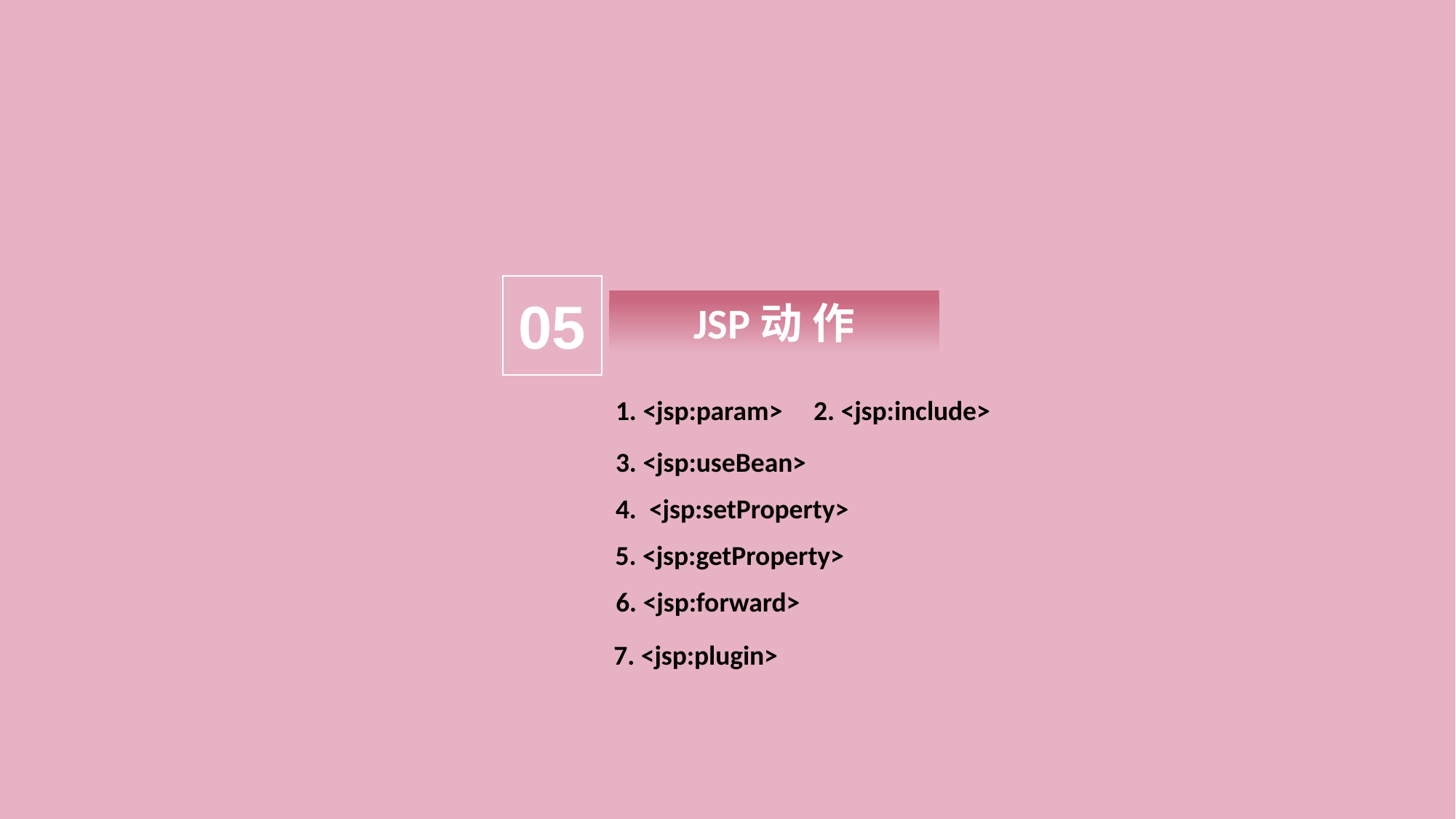

05
JSP动 作
1. <jsp:param>
2. <jsp:include>
3. <jsp:useBean>
4.  <jsp:setProperty>
5. <jsp:getProperty>
6. <jsp:forward>
7. <jsp:plugin>